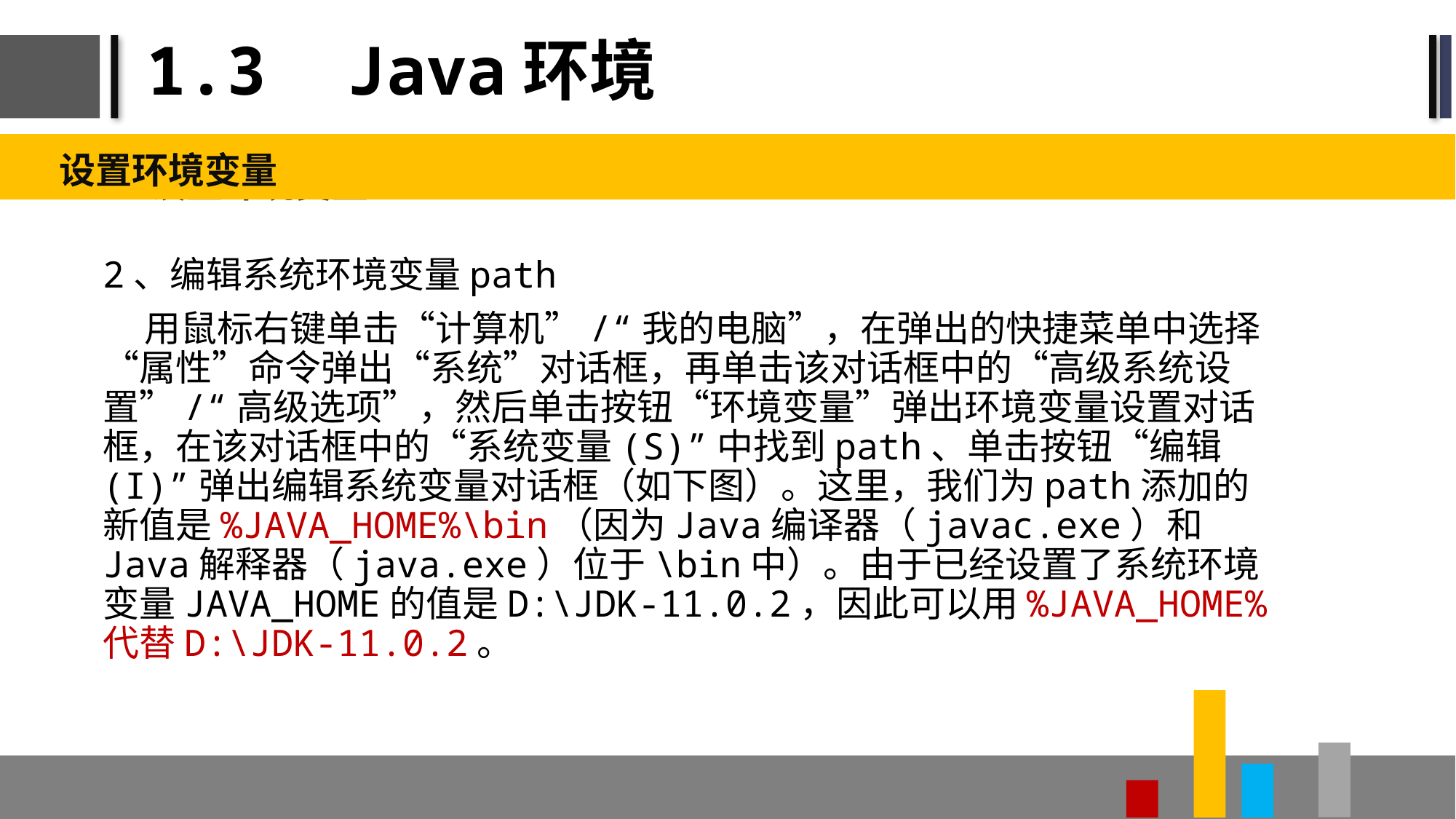

# 1.3  Java环境
设置环境变量

设置环境变量
2、编辑系统环境变量path
    用鼠标右键单击“计算机”/“我的电脑”，在弹出的快捷菜单中选择“属性”命令弹出“系统”对话框，再单击该对话框中的“高级系统设置”/“高级选项”，然后单击按钮“环境变量”弹出环境变量设置对话框，在该对话框中的“系统变量(S)”中找到path、单击按钮“编辑(I)”弹出编辑系统变量对话框（如下图）。这里，我们为path添加的新值是%JAVA_HOME%\bin（因为Java编译器（javac.exe）和Java解释器（java.exe）位于\bin中）。由于已经设置了系统环境变量JAVA_HOME的值是D:\JDK-11.0.2，因此可以用%JAVA_HOME%代替D:\JDK-11.0.2。